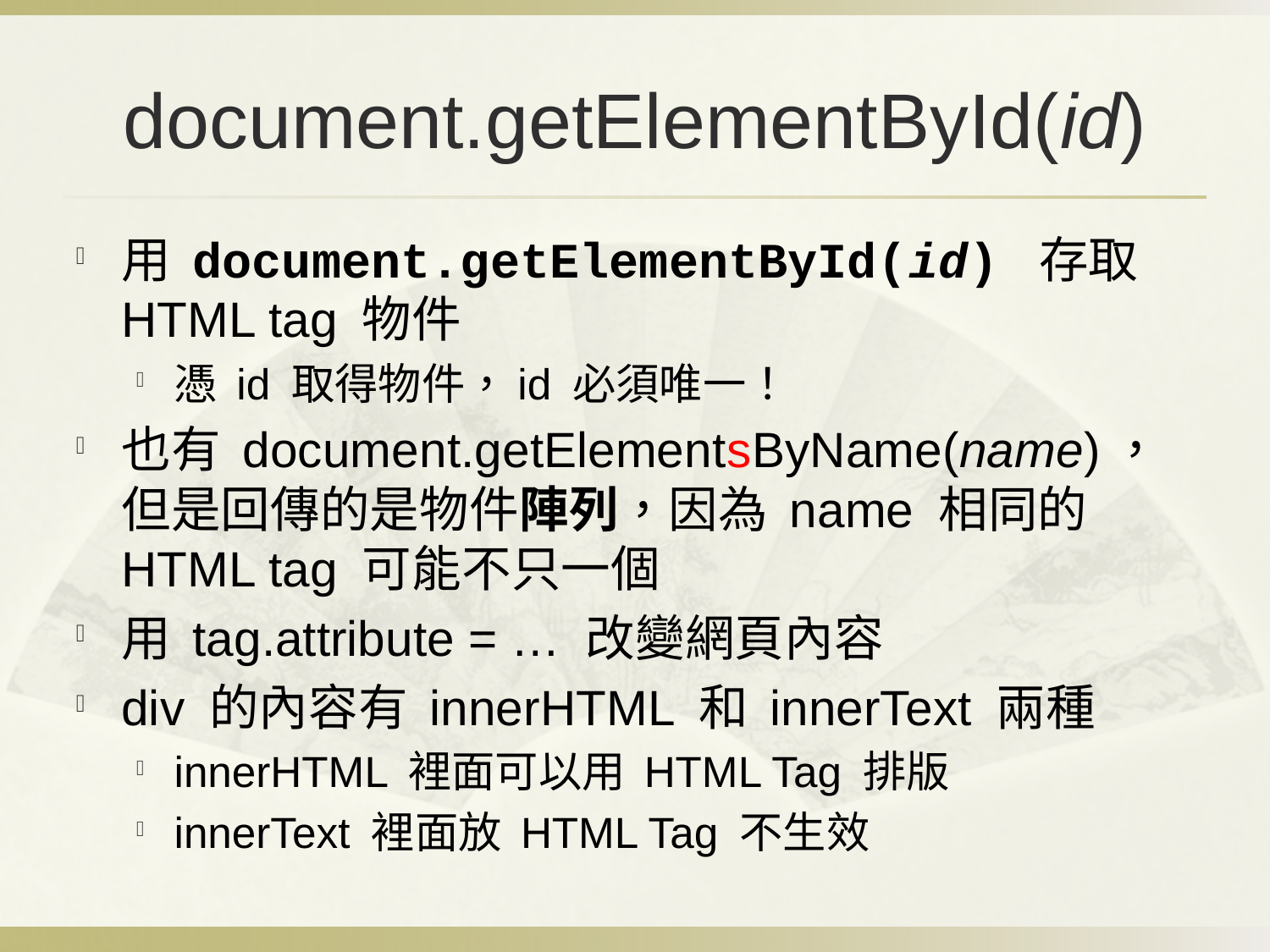

# document.getElementById(id)
用 document.getElementById(id) 存取 HTML tag 物件
憑 id 取得物件，id 必須唯一！
也有 document.getElementsByName(name)，但是回傳的是物件陣列，因為 name 相同的 HTML tag 可能不只一個
用 tag.attribute = … 改變網頁內容
div 的內容有 innerHTML 和 innerText 兩種
innerHTML 裡面可以用 HTML Tag 排版
innerText 裡面放 HTML Tag 不生效